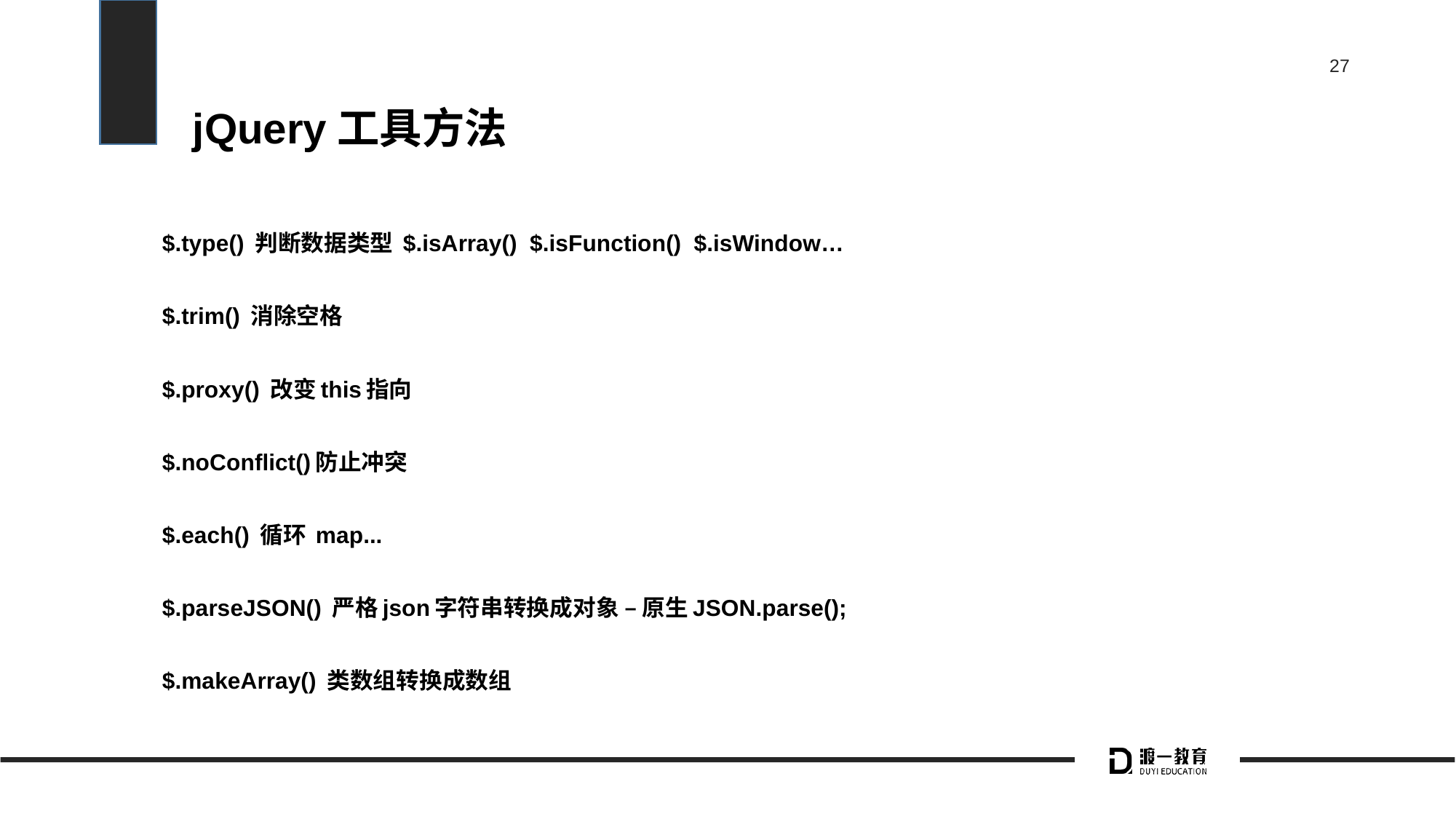

# jQuery工具方法
$.type() 判断数据类型 $.isArray()  $.isFunction()  $.isWindow…

$.trim() 消除空格

$.proxy() 改变this指向

$.noConflict()防止冲突

$.each() 循环 map...

$.parseJSON() 严格json字符串转换成对象 – 原生JSON.parse();

$.makeArray() 类数组转换成数组